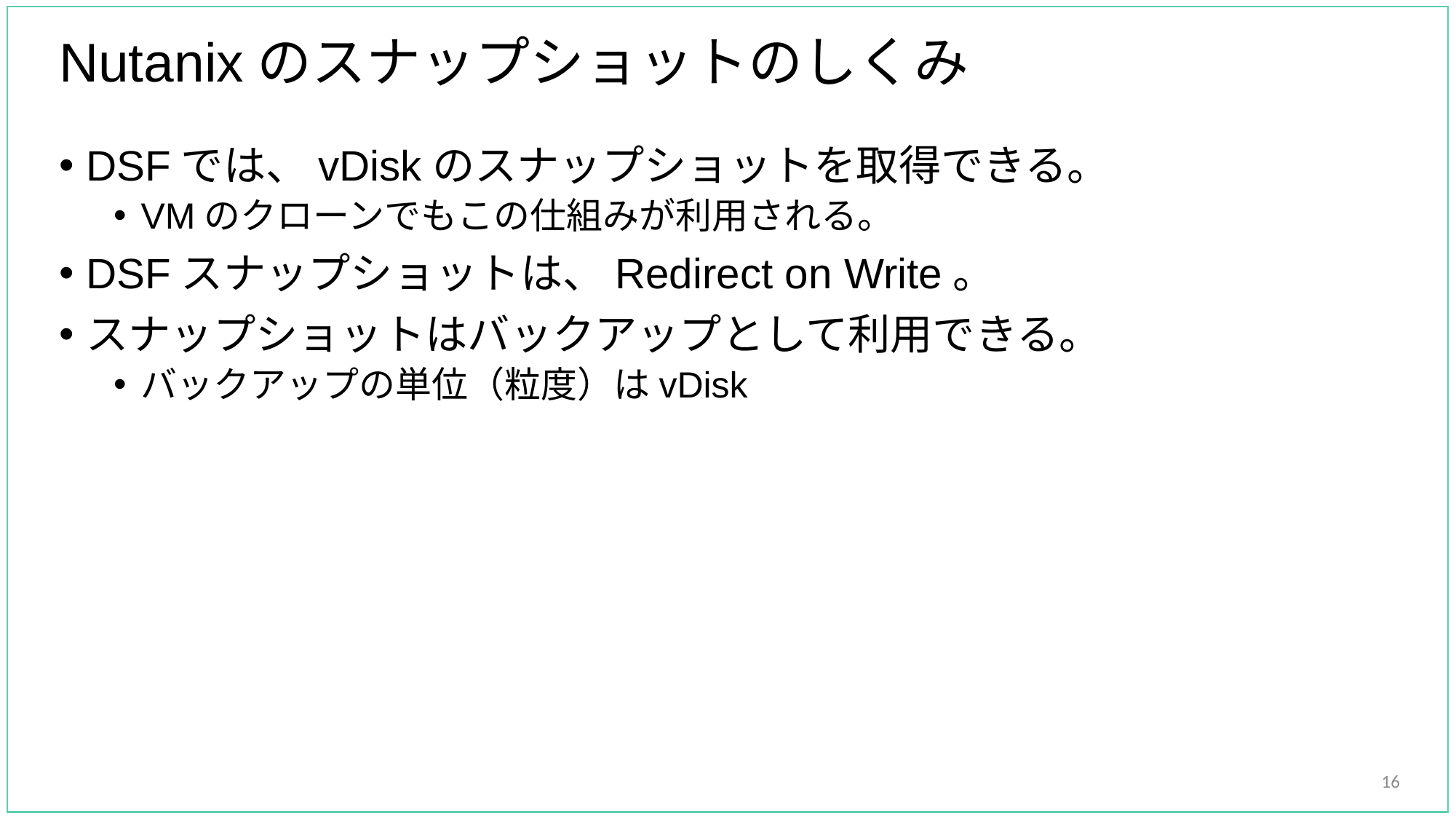

# Nutanixのスナップショットのしくみ
DSFでは、vDiskのスナップショットを取得できる。
VMのクローンでもこの仕組みが利用される。
DSFスナップショットは、Redirect on Write。
スナップショットはバックアップとして利用できる。
バックアップの単位（粒度）はvDisk
16